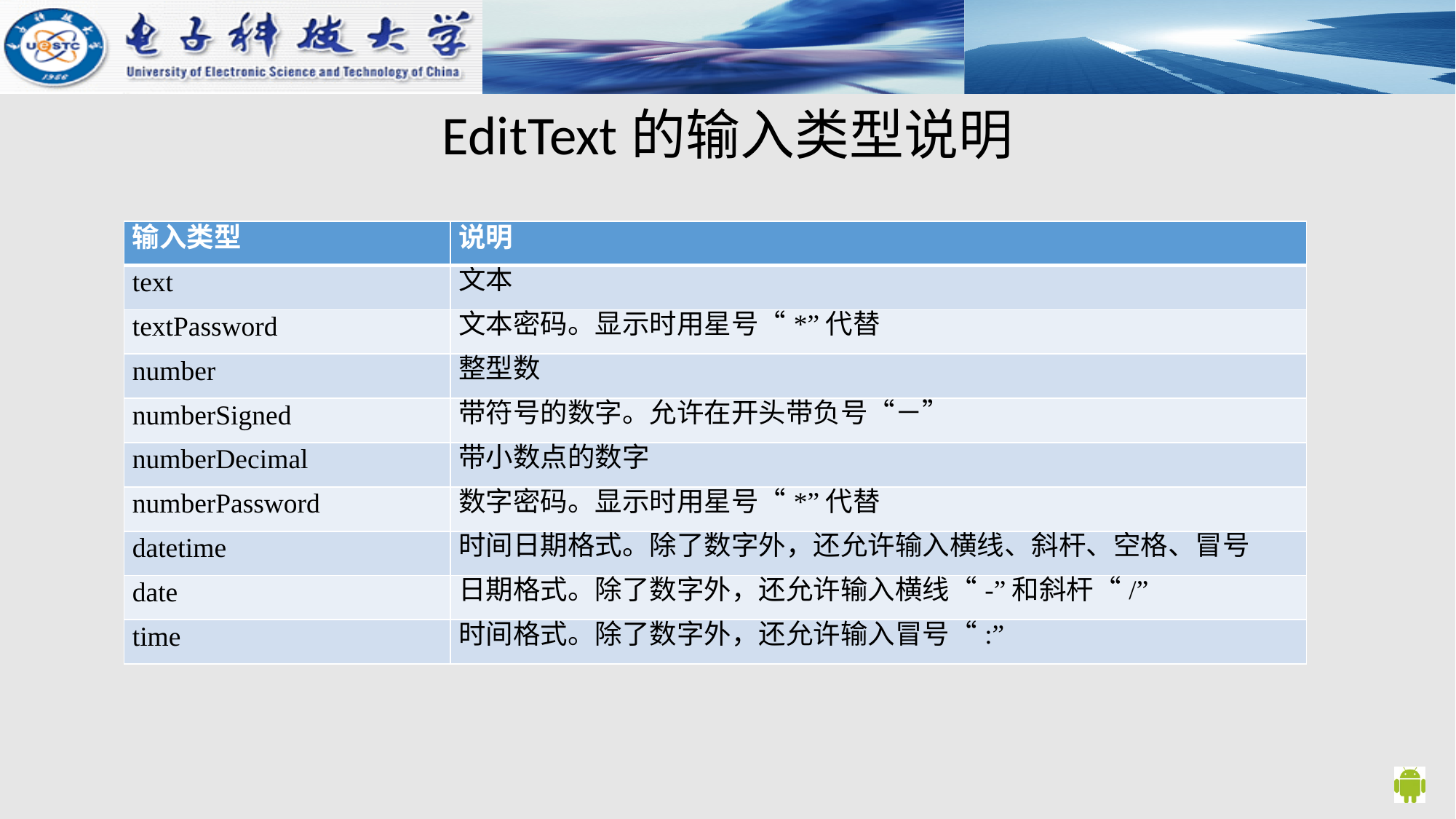

# EditText的输入类型说明
| 输入类型 | 说明 |
| --- | --- |
| text | 文本 |
| textPassword | 文本密码。显示时用星号“\*”代替 |
| number | 整型数 |
| numberSigned | 带符号的数字。允许在开头带负号“－” |
| numberDecimal | 带小数点的数字 |
| numberPassword | 数字密码。显示时用星号“\*”代替 |
| datetime | 时间日期格式。除了数字外，还允许输入横线、斜杆、空格、冒号 |
| date | 日期格式。除了数字外，还允许输入横线“-”和斜杆“/” |
| time | 时间格式。除了数字外，还允许输入冒号“:” |